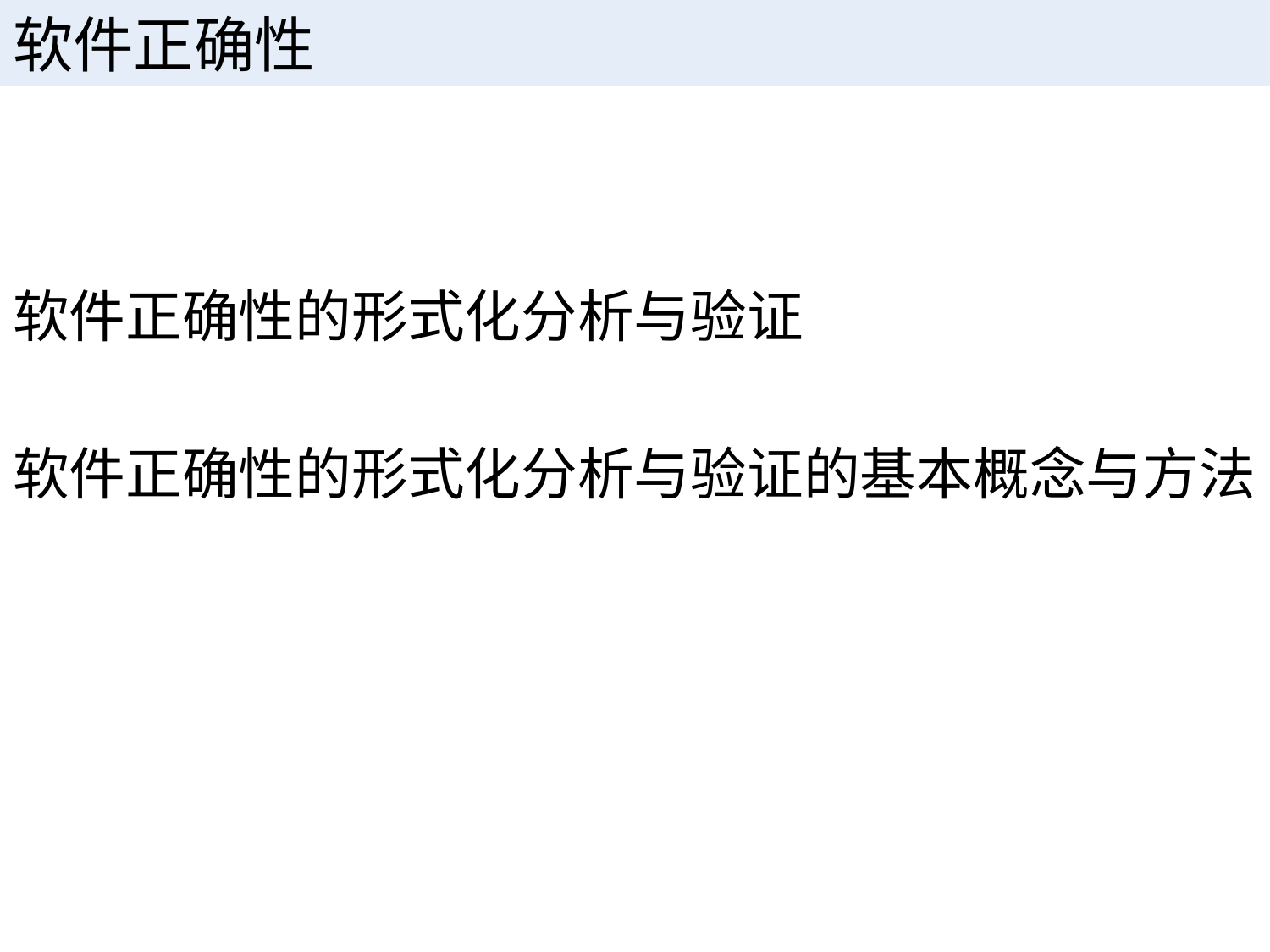

# 软件正确性

软件正确性的形式化分析与验证

软件正确性的形式化分析与验证的基本概念与方法